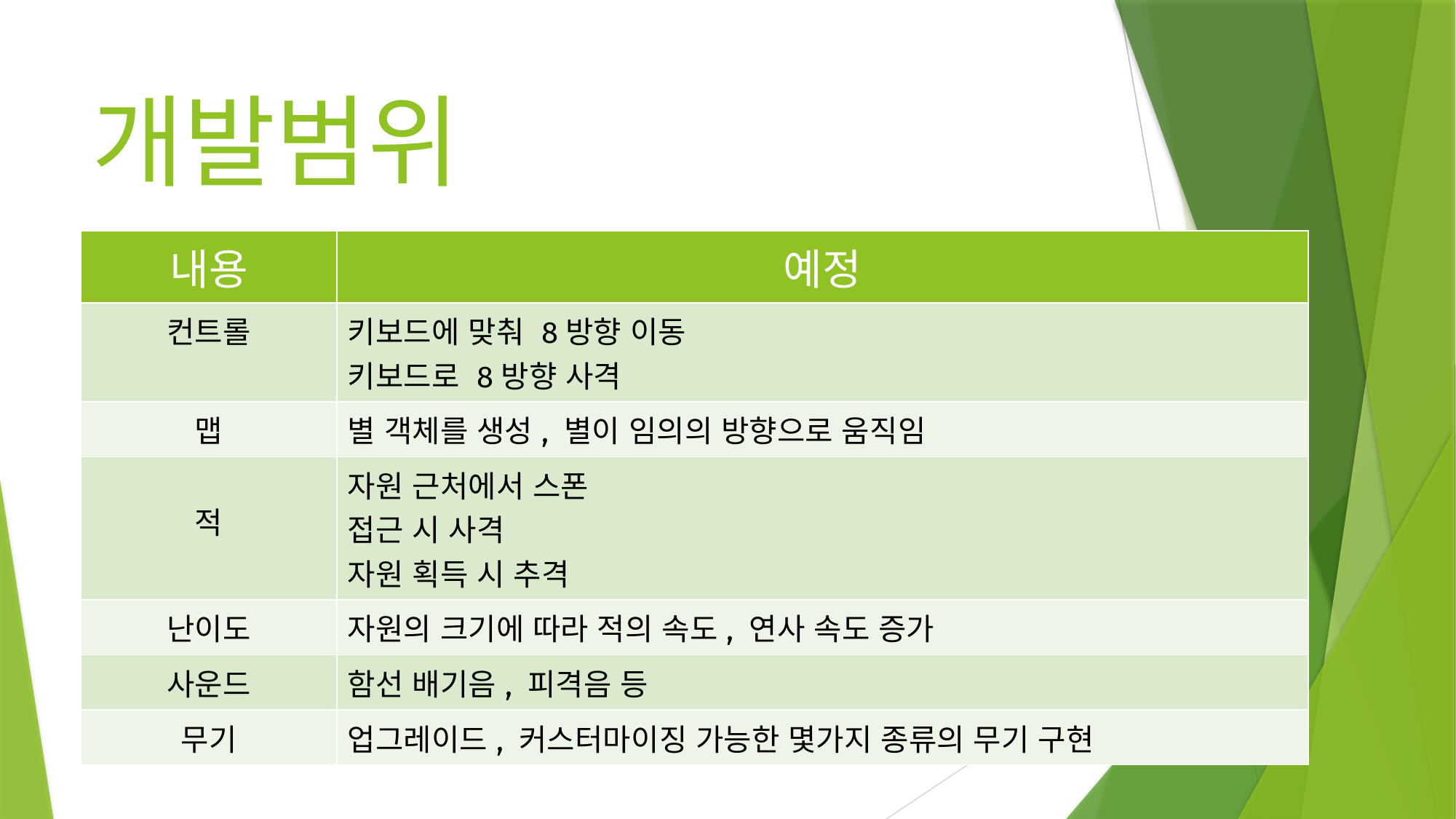

# 개발범위
| 내용 | 예정 |
| --- | --- |
| 컨트롤 | 키보드에 맞춰 8방향 이동 키보드로 8방향 사격 |
| 맵 | 별 객체를 생성, 별이 임의의 방향으로 움직임 |
| 적 | 자원 근처에서 스폰 접근 시 사격 자원 획득 시 추격 |
| 난이도 | 자원의 크기에 따라 적의 속도, 연사 속도 증가 |
| 사운드 | 함선 배기음, 피격음 등 |
| 무기 | 업그레이드, 커스터마이징 가능한 몇가지 종류의 무기 구현 |